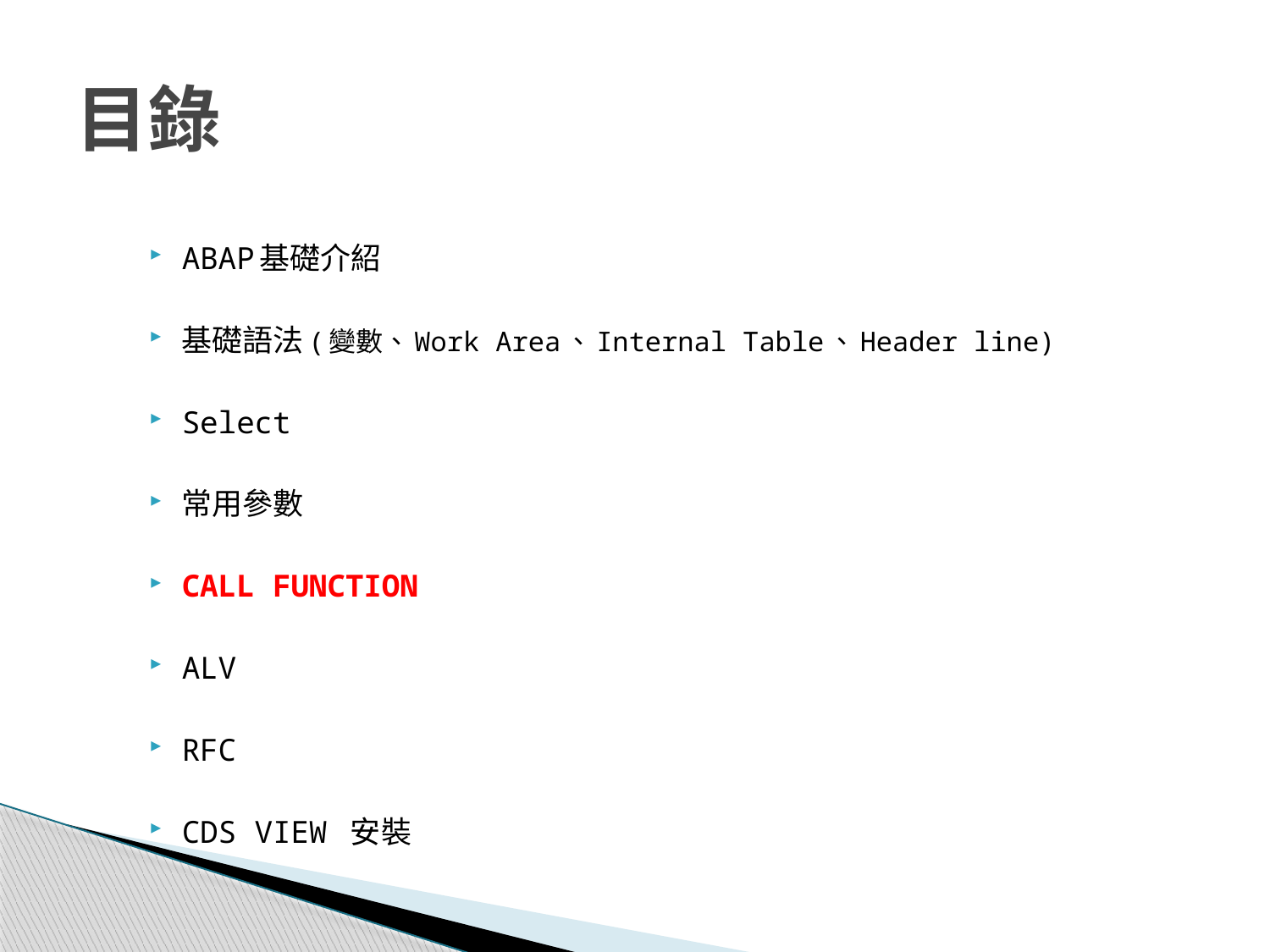

# 目錄
ABAP基礎介紹

基礎語法(變數、Work Area、Internal Table、Header line)

Select

常用參數

CALL FUNCTION

ALV

RFC

CDS VIEW 安裝